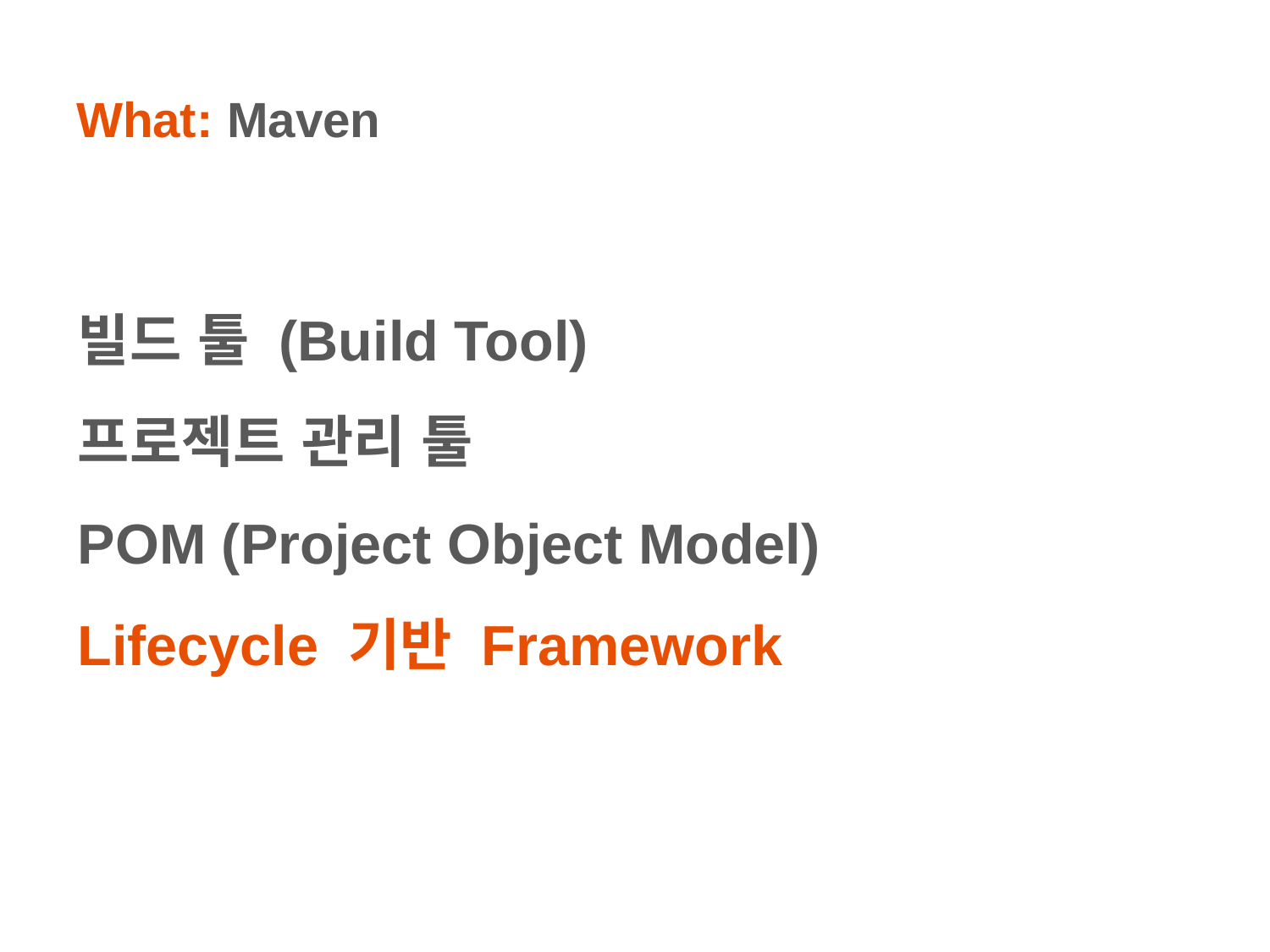

# What: Maven
빌드 툴 (Build Tool)
프로젝트 관리 툴
POM (Project Object Model)
Lifecycle 기반 Framework